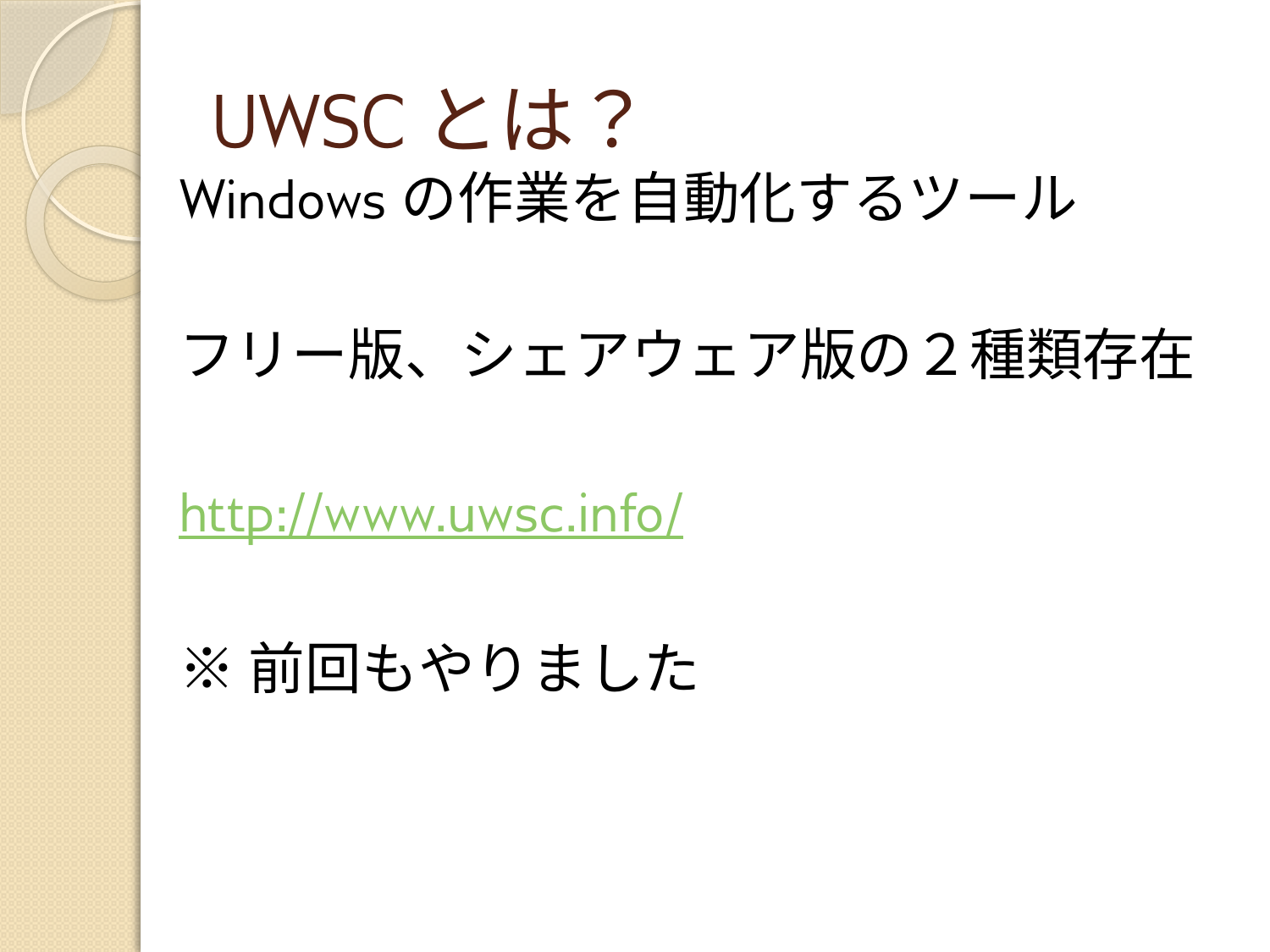

# UWSCとは？
Windowsの作業を自動化するツール

フリー版、シェアウェア版の２種類存在

http://www.uwsc.info/

※前回もやりました